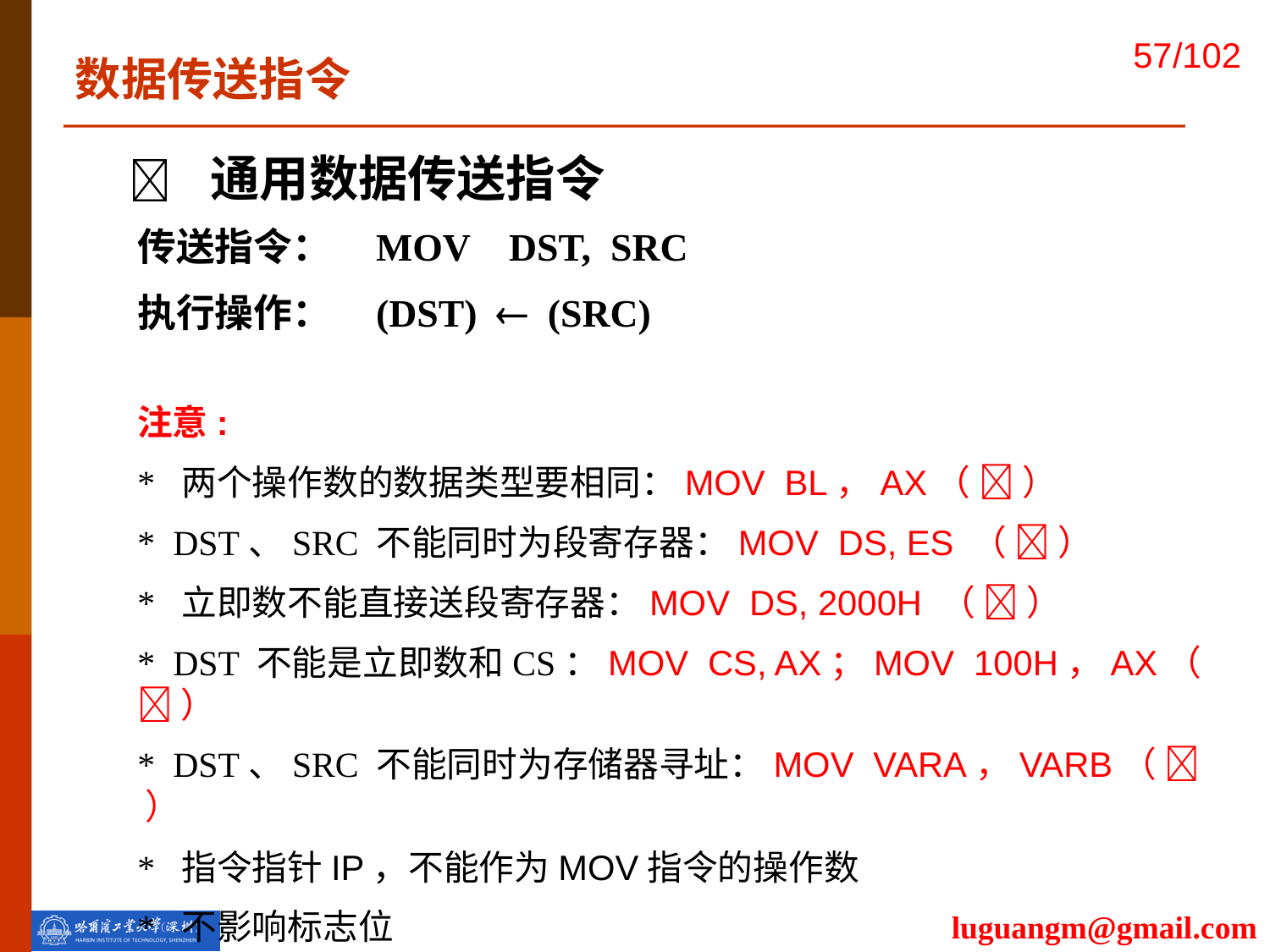

数据传送指令
•   通用数据传送指令
传送指令：    MOV    DST,  SRC
执行操作：    (DST)  ←  (SRC)

注意:
*  两个操作数的数据类型要相同：MOV  BL，AX（ × ）
*  DST、SRC 不能同时为段寄存器：MOV  DS, ES （ × ）
*  立即数不能直接送段寄存器：MOV  DS, 2000H （ × ）
*  DST 不能是立即数和CS：MOV  CS, AX；MOV  100H，AX（ × ）
*  DST、SRC 不能同时为存储器寻址：MOV  VARA，VARB（ × ）
*  指令指针IP，不能作为MOV指令的操作数
*  不影响标志位